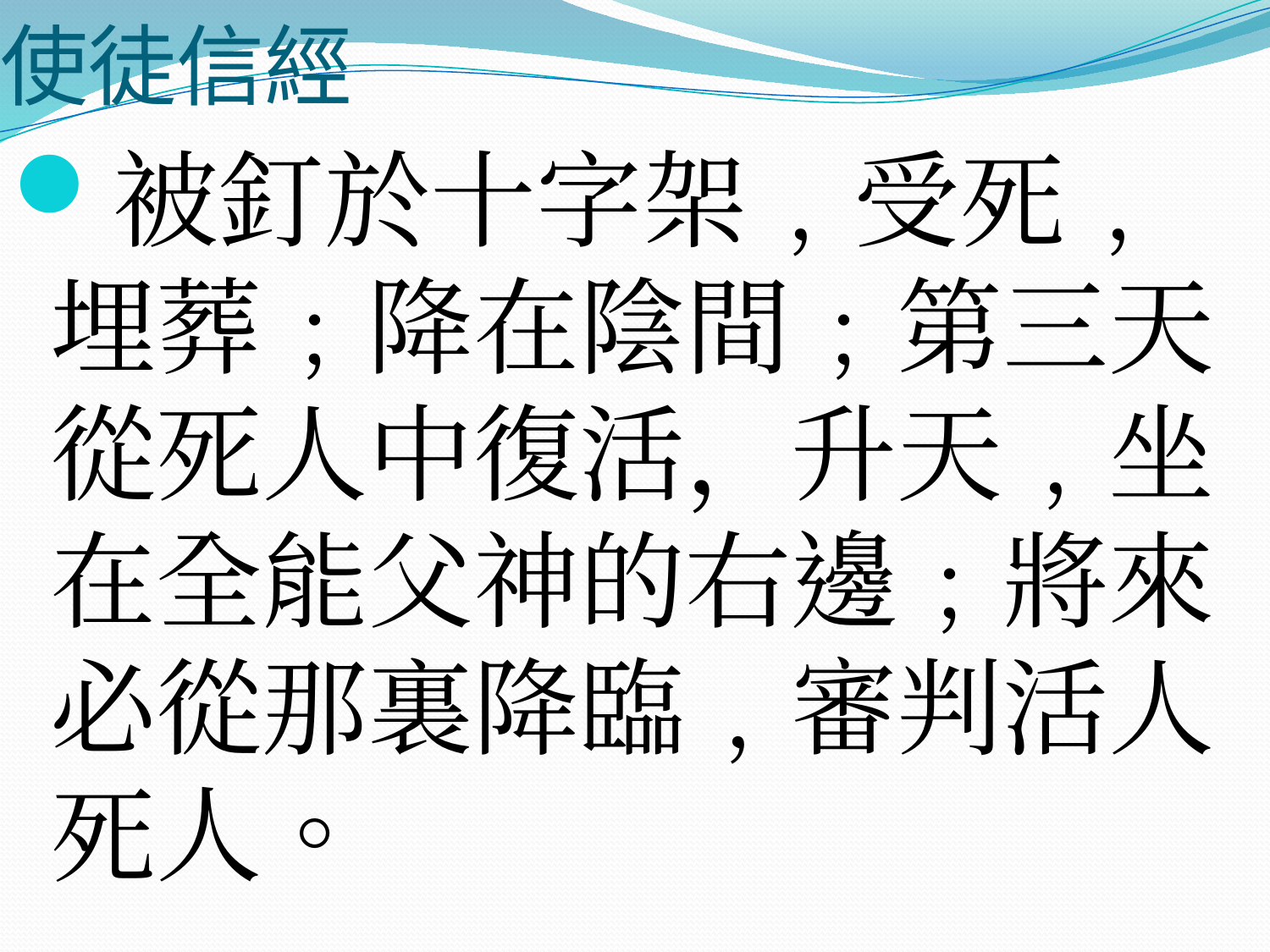

# 使徒信經
被釘於十字架﹐受死﹐埋葬﹔降在陰間﹔第三天從死人中復活，升天﹐坐在全能父神的右邊﹔將來必從那裏降臨﹐審判活人死人。